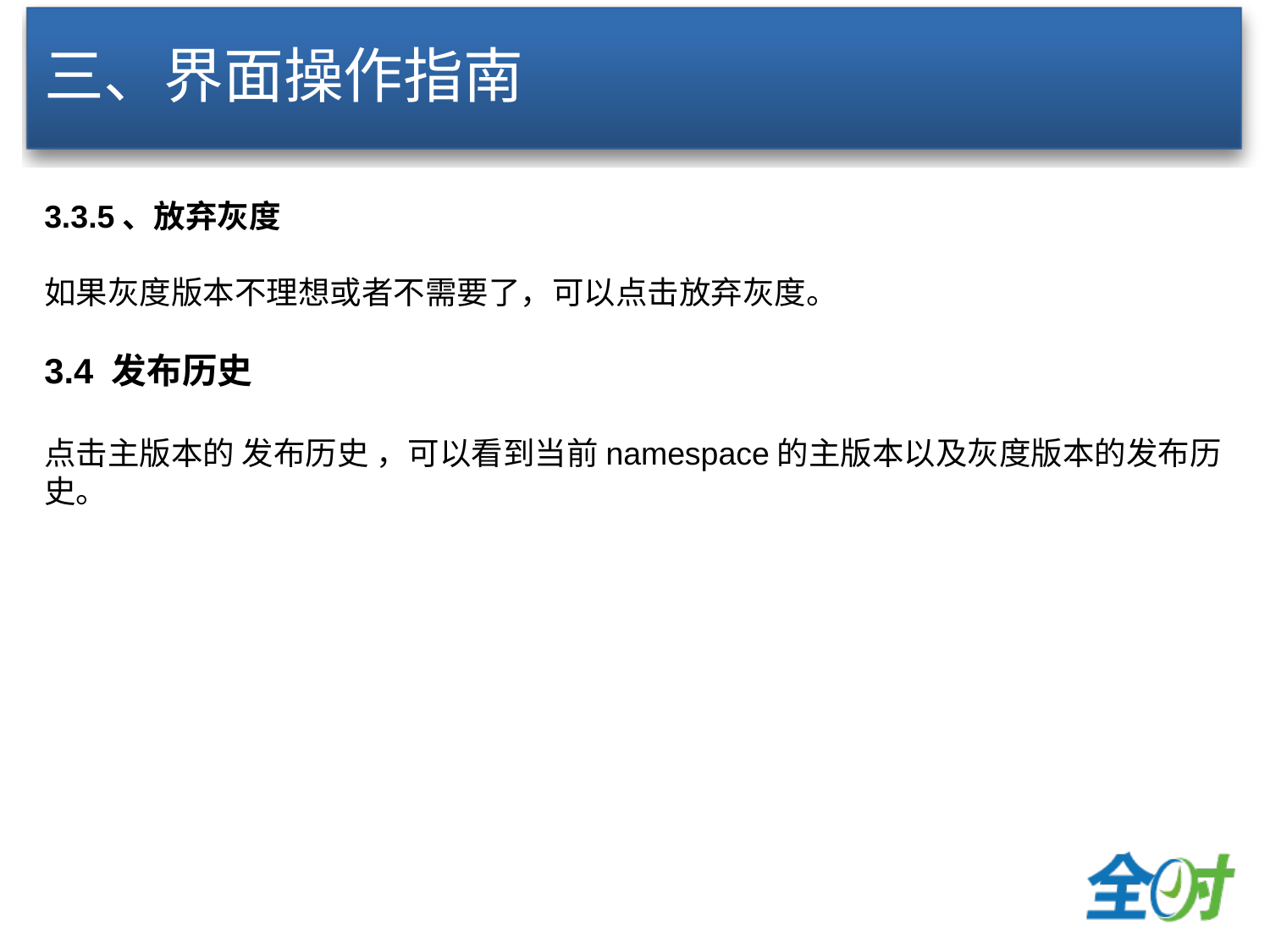

# 三、界面操作指南
3.3.5、放弃灰度

如果灰度版本不理想或者不需要了，可以点击放弃灰度。

3.4 发布历史

点击主版本的 发布历史 ，可以看到当前namespace的主版本以及灰度版本的发布历史。